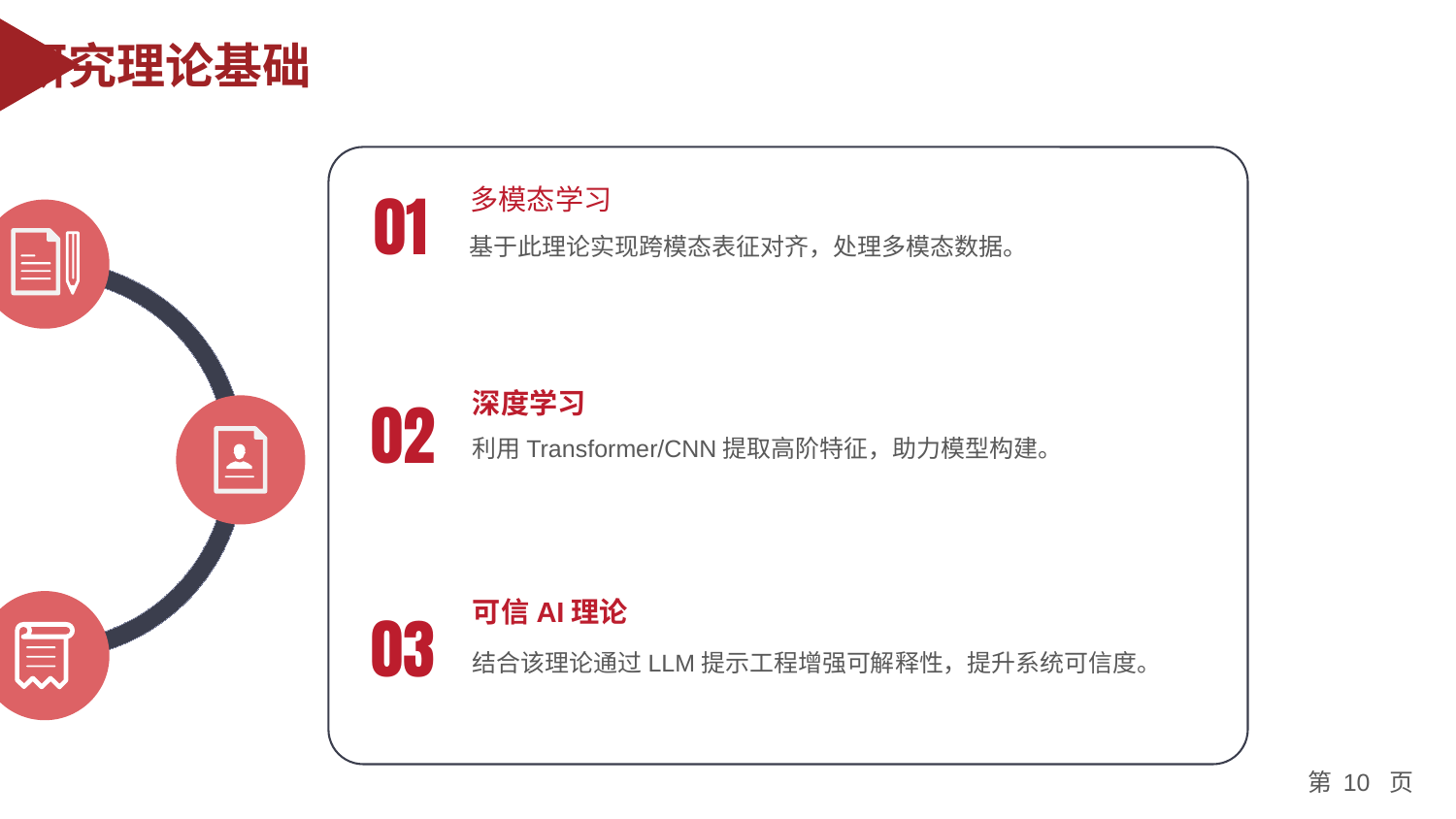

研究理论基础

多模态学习
基于此理论实现跨模态表征对齐，处理多模态数据。
01

深度学习
利用Transformer/CNN提取高阶特征，助力模型构建。
02
可信AI理论
结合该理论通过LLM提示工程增强可解释性，提升系统可信度。
03